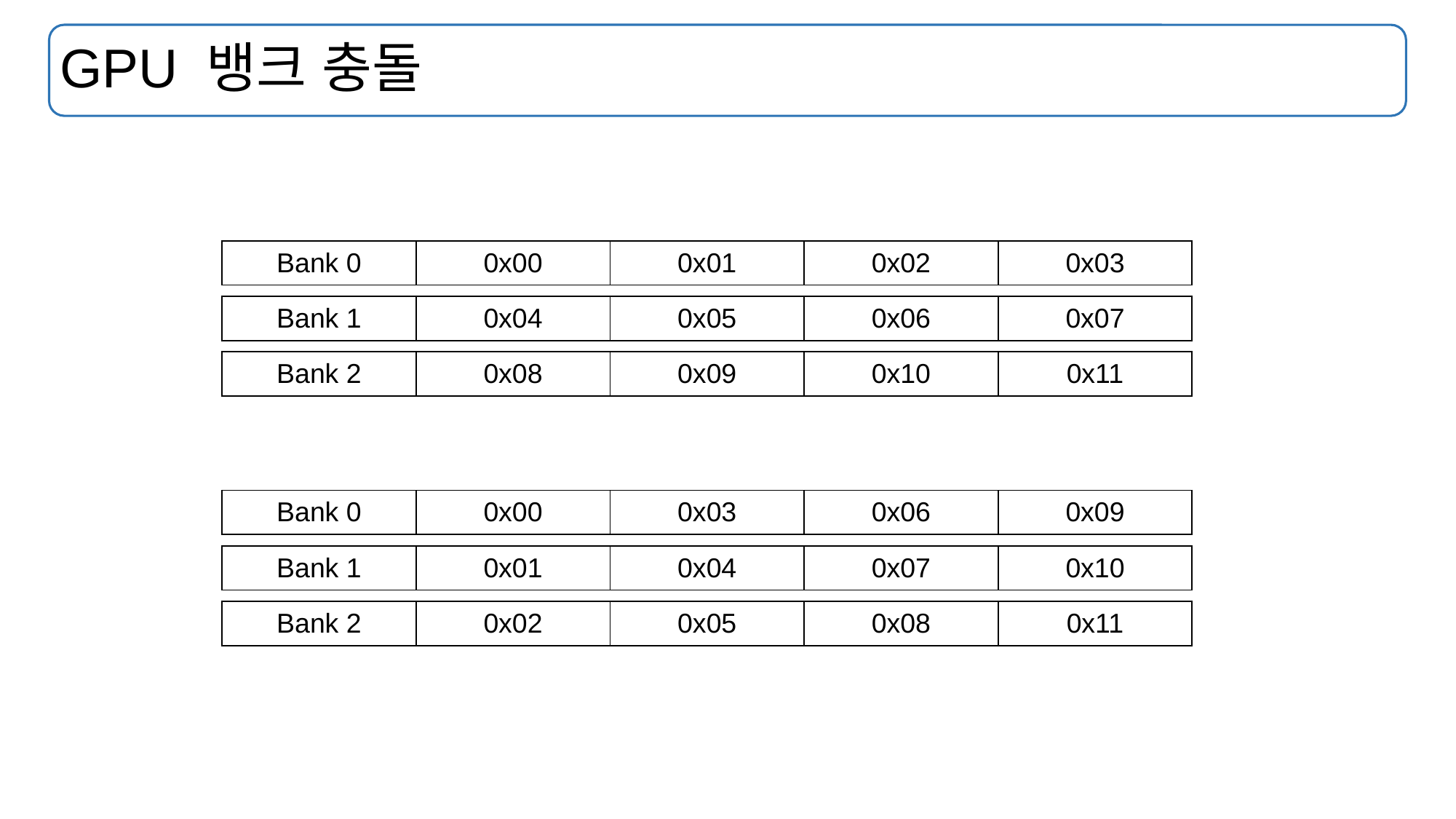

# GPU 뱅크 충돌
| Bank 0 | 0x00 | 0x01 | 0x02 | 0x03 |
| --- | --- | --- | --- | --- |
| Bank 1 | 0x04 | 0x05 | 0x06 | 0x07 |
| --- | --- | --- | --- | --- |
| Bank 2 | 0x08 | 0x09 | 0x10 | 0x11 |
| --- | --- | --- | --- | --- |
| Bank 0 | 0x00 | 0x03 | 0x06 | 0x09 |
| --- | --- | --- | --- | --- |
| Bank 1 | 0x01 | 0x04 | 0x07 | 0x10 |
| --- | --- | --- | --- | --- |
| Bank 2 | 0x02 | 0x05 | 0x08 | 0x11 |
| --- | --- | --- | --- | --- |